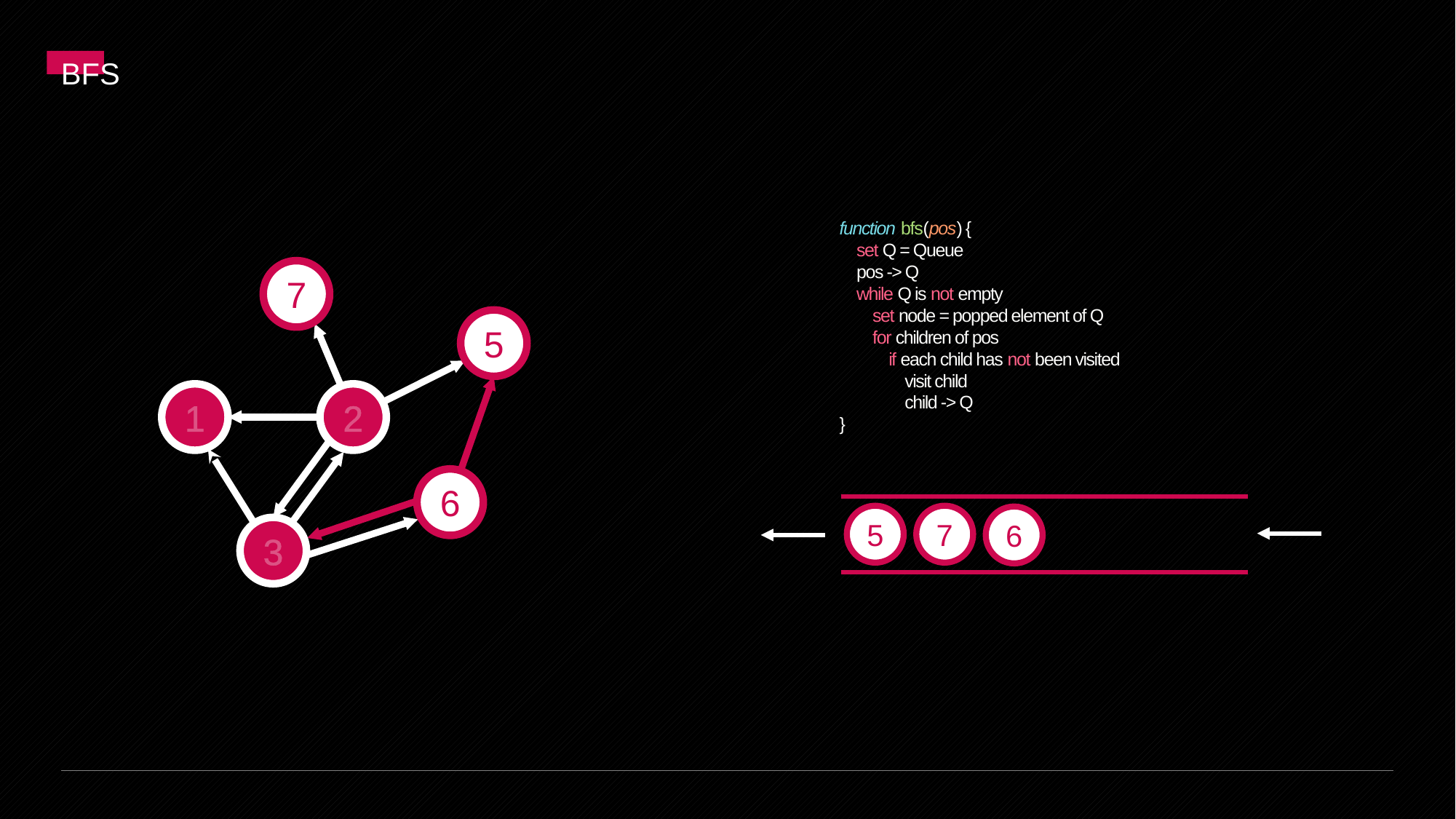

BFS

function bfs(pos) {
    set Q = Queue
    pos -> Q
    while Q is not empty
        set node = popped element of Q
        for children of pos
            if each child has not been visited
                visit child
                child -> Q
}
7
5
1
2
6
3
5
7
6
2021 알고리즘 특강 with C++